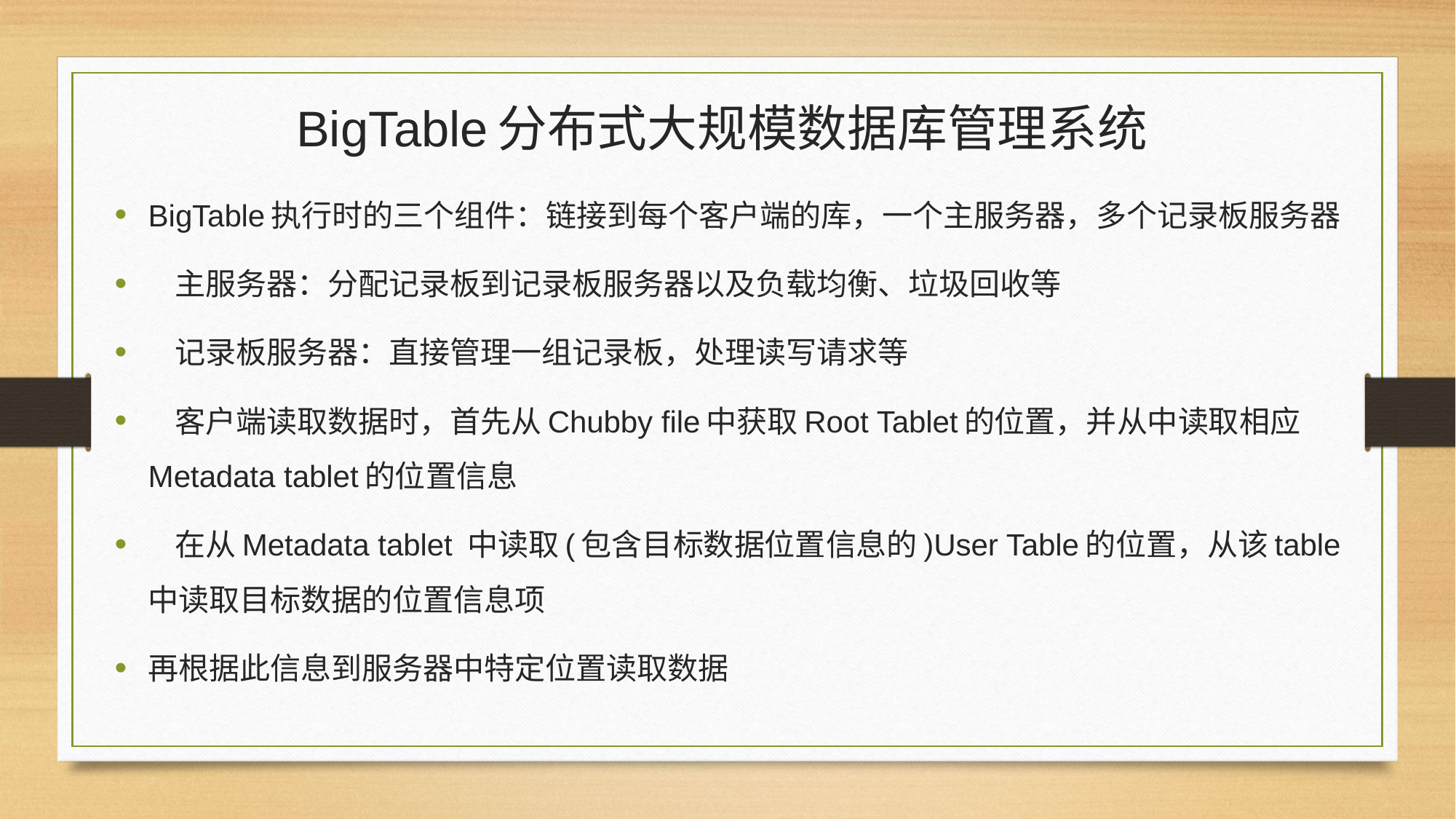

BigTable分布式大规模数据库管理系统
BigTable执行时的三个组件：链接到每个客户端的库，一个主服务器，多个记录板服务器
   主服务器：分配记录板到记录板服务器以及负载均衡、垃圾回收等
   记录板服务器：直接管理一组记录板，处理读写请求等
   客户端读取数据时，首先从Chubby file中获取Root Tablet的位置，并从中读取相应Metadata tablet的位置信息
   在从Metadata tablet 中读取(包含目标数据位置信息的)User Table的位置，从该table中读取目标数据的位置信息项
再根据此信息到服务器中特定位置读取数据